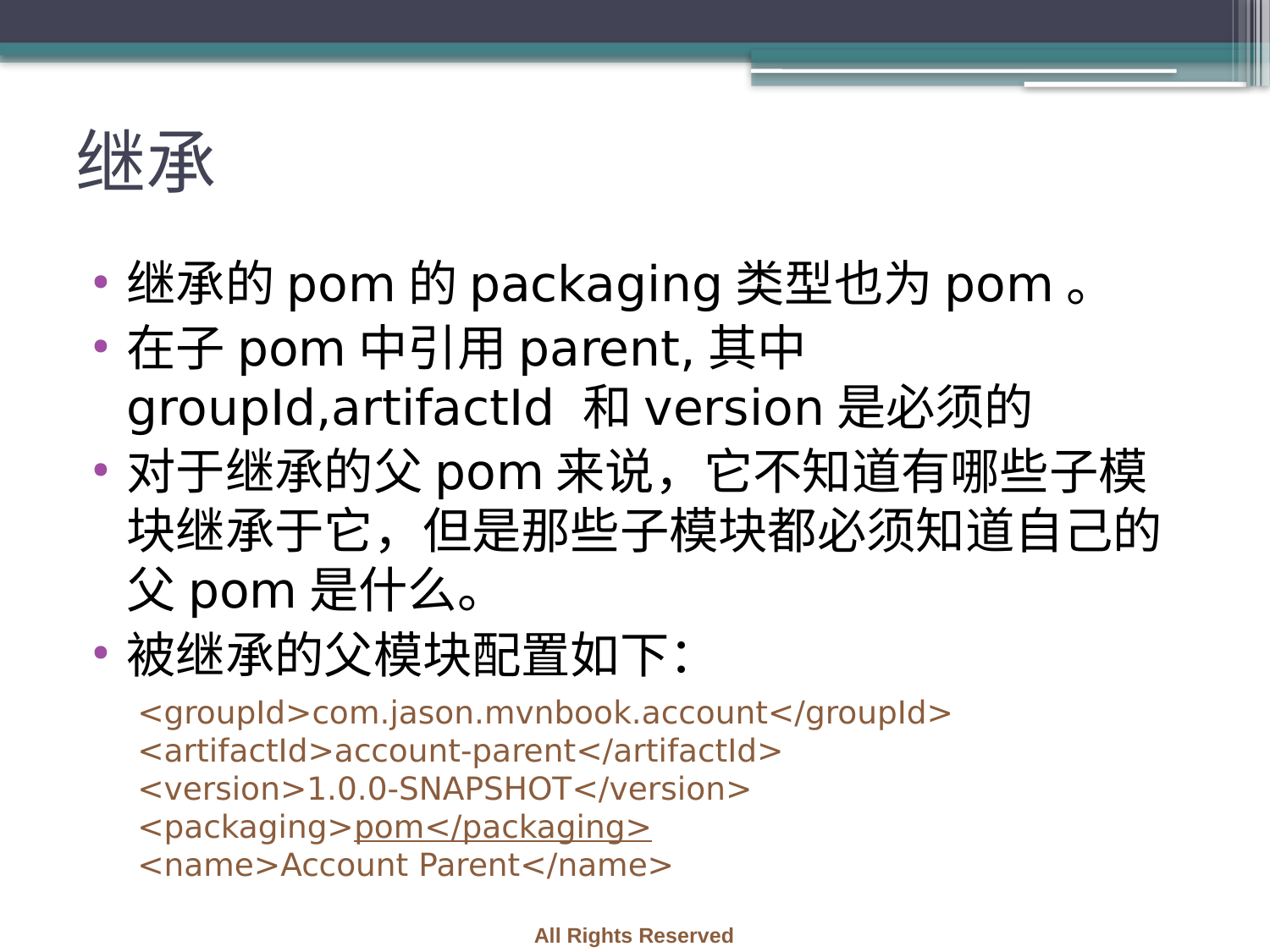

# 继承
继承的pom的packaging类型也为pom。
在子pom中引用parent,其中groupId,artifactId 和version是必须的
对于继承的父pom来说，它不知道有哪些子模块继承于它，但是那些子模块都必须知道自己的父pom是什么。
被继承的父模块配置如下：

<groupId>com.jason.mvnbook.account</groupId>
<artifactId>account-parent</artifactId>
<version>1.0.0-SNAPSHOT</version>
<packaging>pom</packaging>
<name>Account Parent</name>